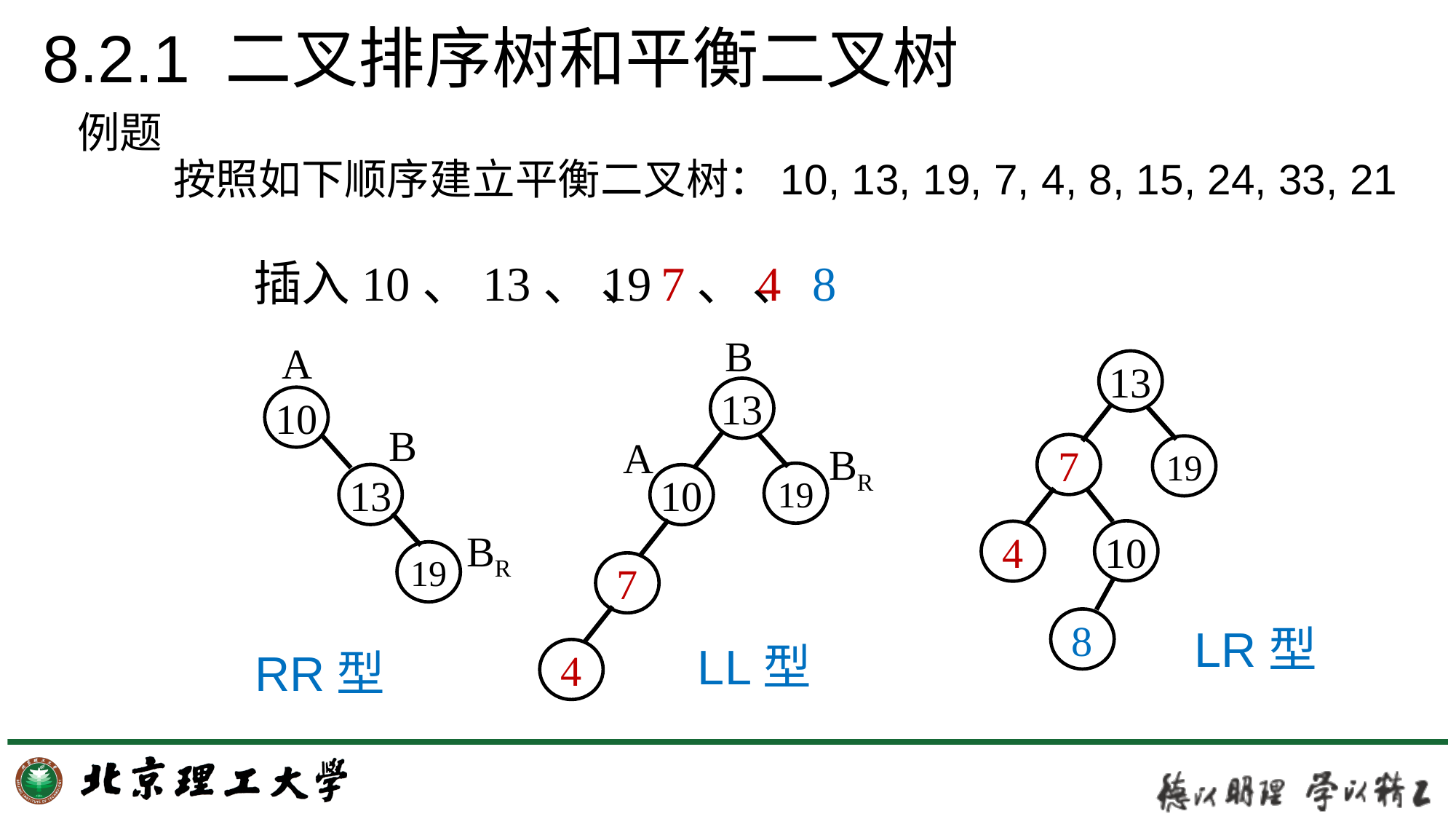

# 8.2.1 二叉排序树和平衡二叉树
例题
	按照如下顺序建立平衡二叉树：10, 13, 19, 7, 4, 8, 15, 24, 33, 21
插入10、13、19
、7、4
、8
B
A
13
13
10

B
A

BR
7

19
19
13
10

BR

10
4
19
7

8
LR型
LL型
RR型
4